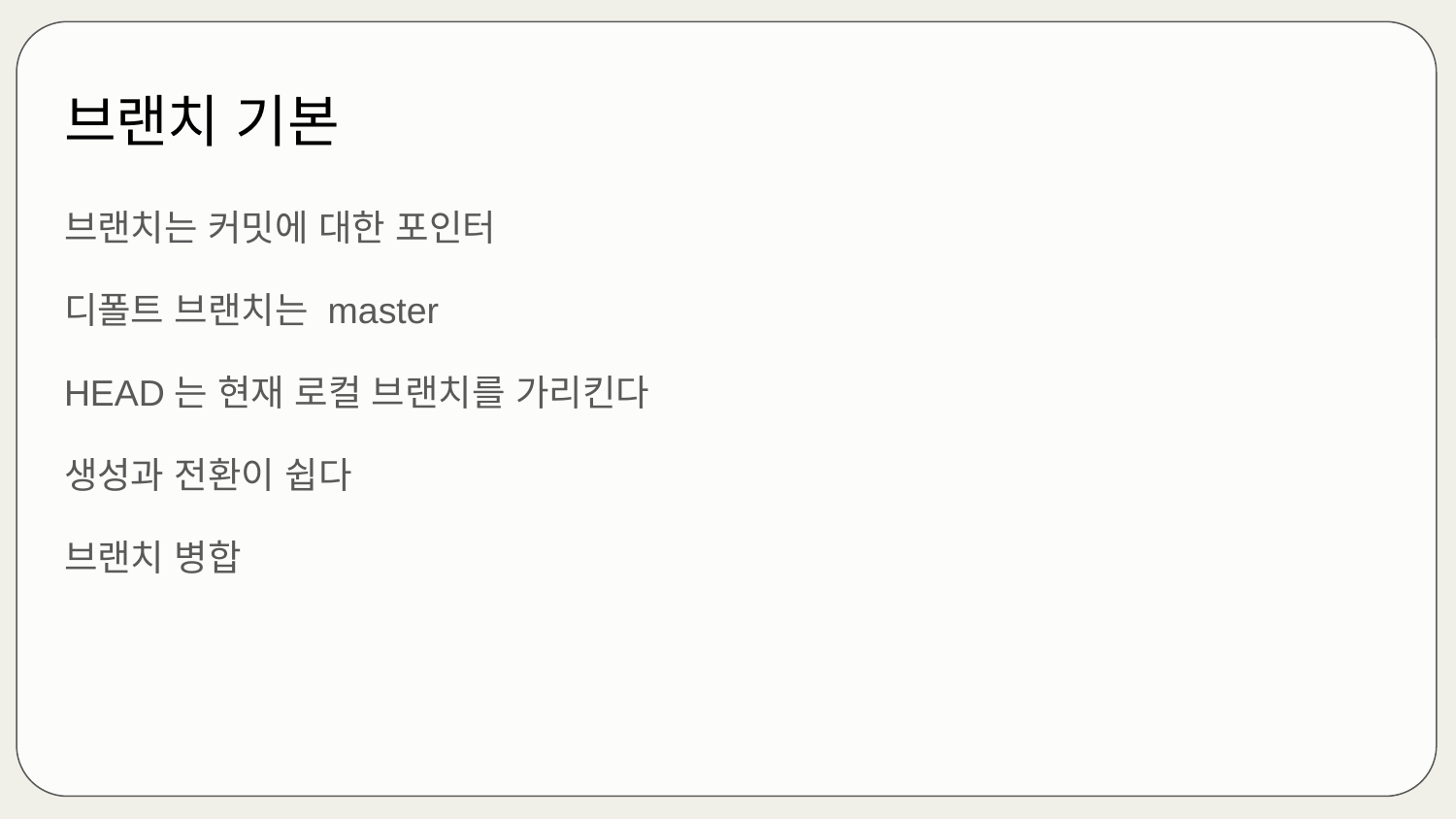

# 브랜치 기본
브랜치는 커밋에 대한 포인터
디폴트 브랜치는 master
HEAD는 현재 로컬 브랜치를 가리킨다
생성과 전환이 쉽다
브랜치 병합